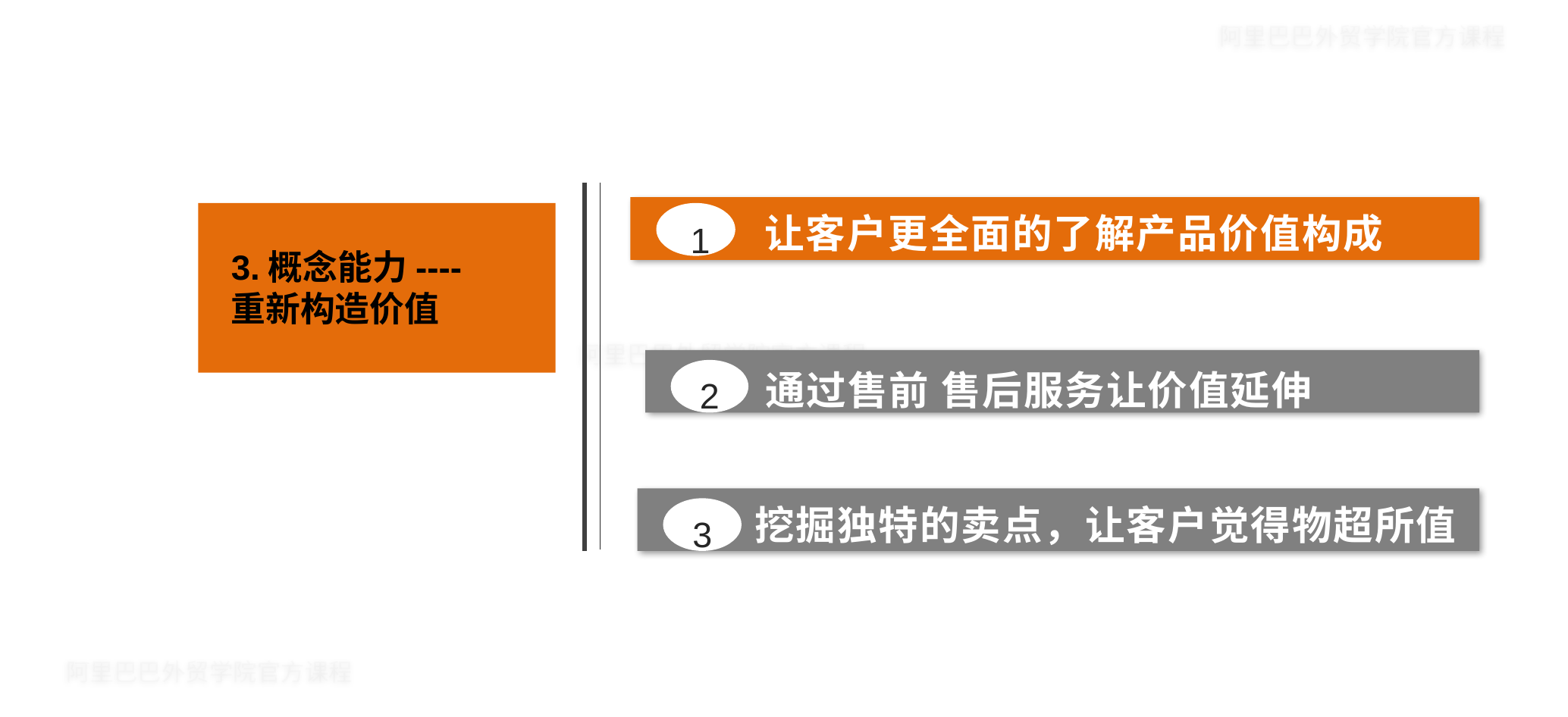

1

让客户更全面的了解产品价值构成

3.概念能力----
重新构造价值
2

 通过售前 售后服务让价值延伸

3

挖掘独特的卖点，让客户觉得物超所值